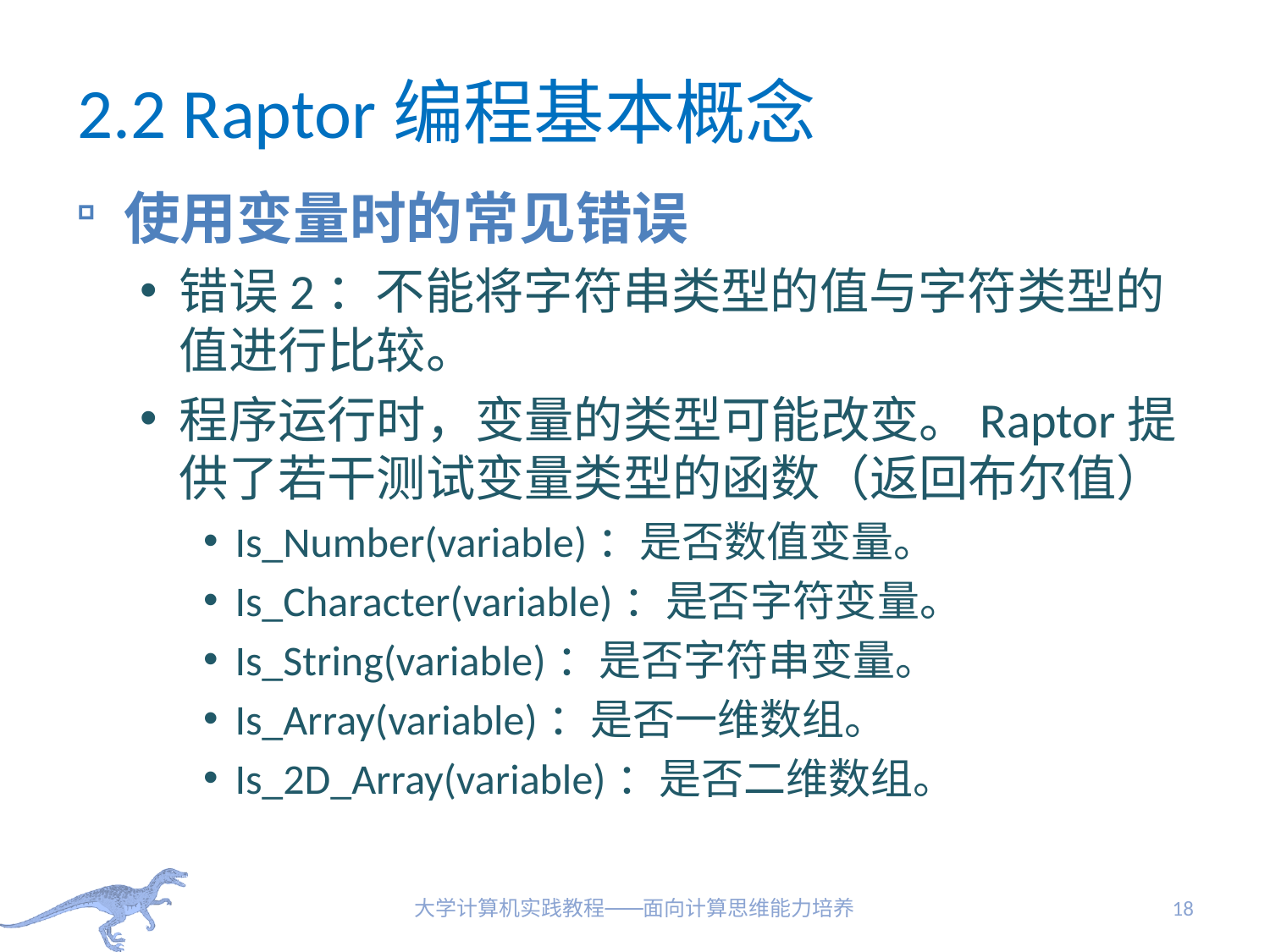

# 2.2 Raptor编程基本概念

使用变量时的常见错误
错误2：不能将字符串类型的值与字符类型的值进行比较。
程序运行时，变量的类型可能改变。Raptor提供了若干测试变量类型的函数（返回布尔值）
Is_Number(variable)：是否数值变量。
Is_Character(variable)：是否字符变量。
Is_String(variable)：是否字符串变量。
Is_Array(variable)：是否一维数组。
Is_2D_Array(variable)：是否二维数组。

大学计算机实践教程——面向计算思维能力培养
18